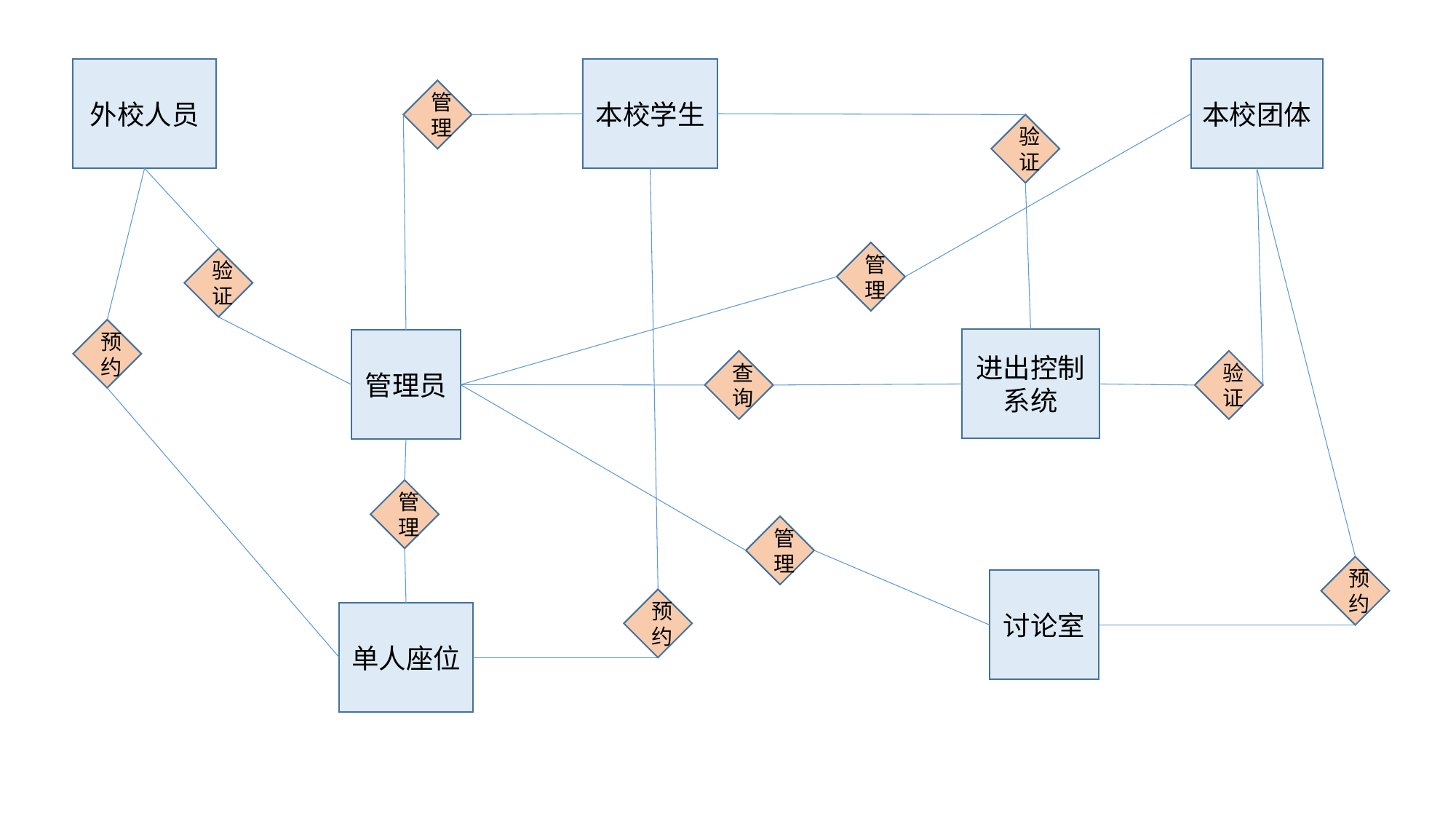

外校人员
本校学生
本校团体
管理
验证
管理
验证
预约
进出控制系统
管理员
查询
验证
管理
管理
预约
讨论室
预约
单人座位